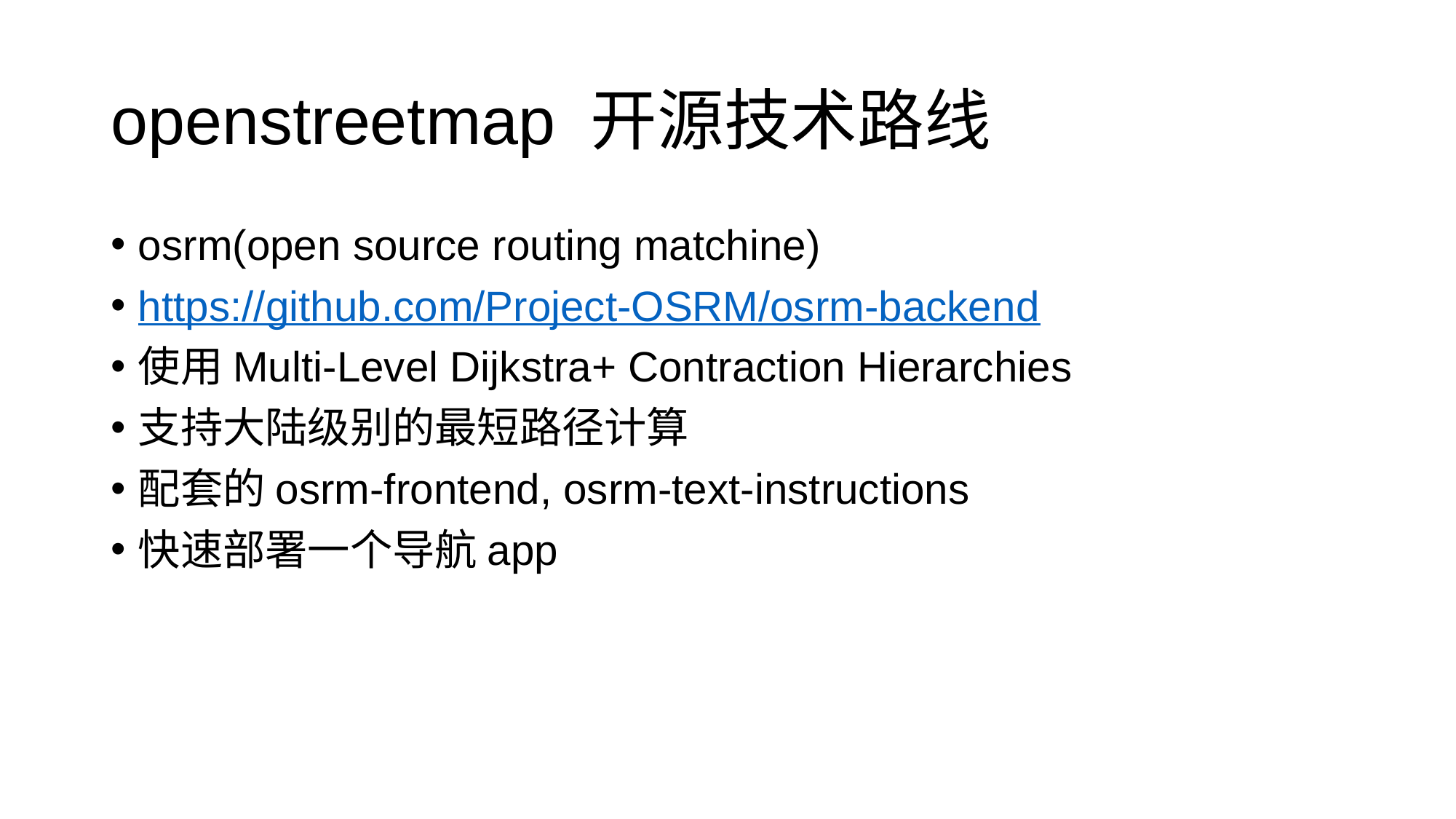

# openstreetmap 开源技术路线
osrm(open source routing matchine)
https://github.com/Project-OSRM/osrm-backend
使用Multi-Level Dijkstra+ Contraction Hierarchies
支持大陆级别的最短路径计算
配套的osrm-frontend, osrm-text-instructions
快速部署一个导航app